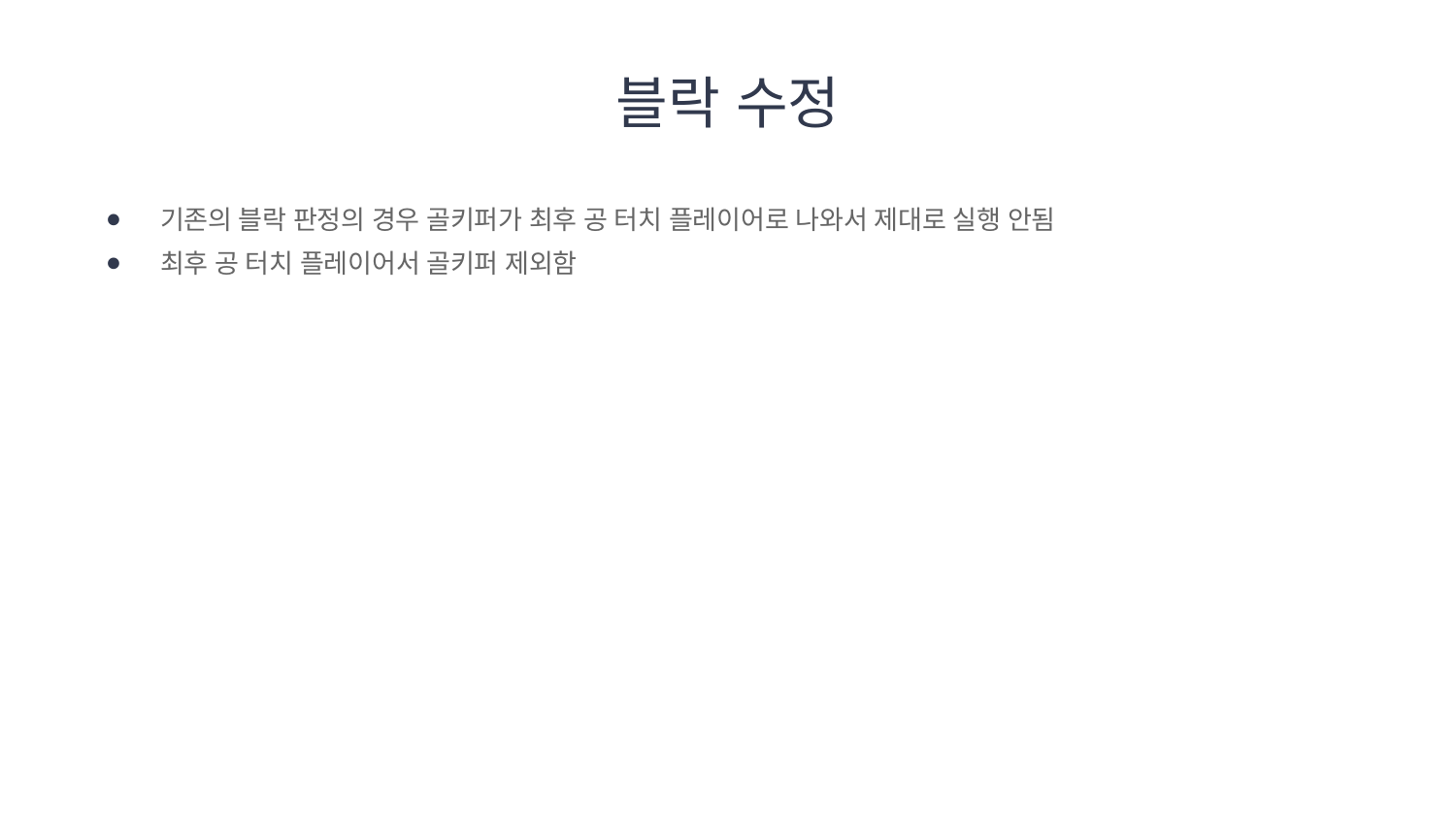

# 블락 수정
기존의 블락 판정의 경우 골키퍼가 최후 공 터치 플레이어로 나와서 제대로 실행 안됨
최후 공 터치 플레이어서 골키퍼 제외함